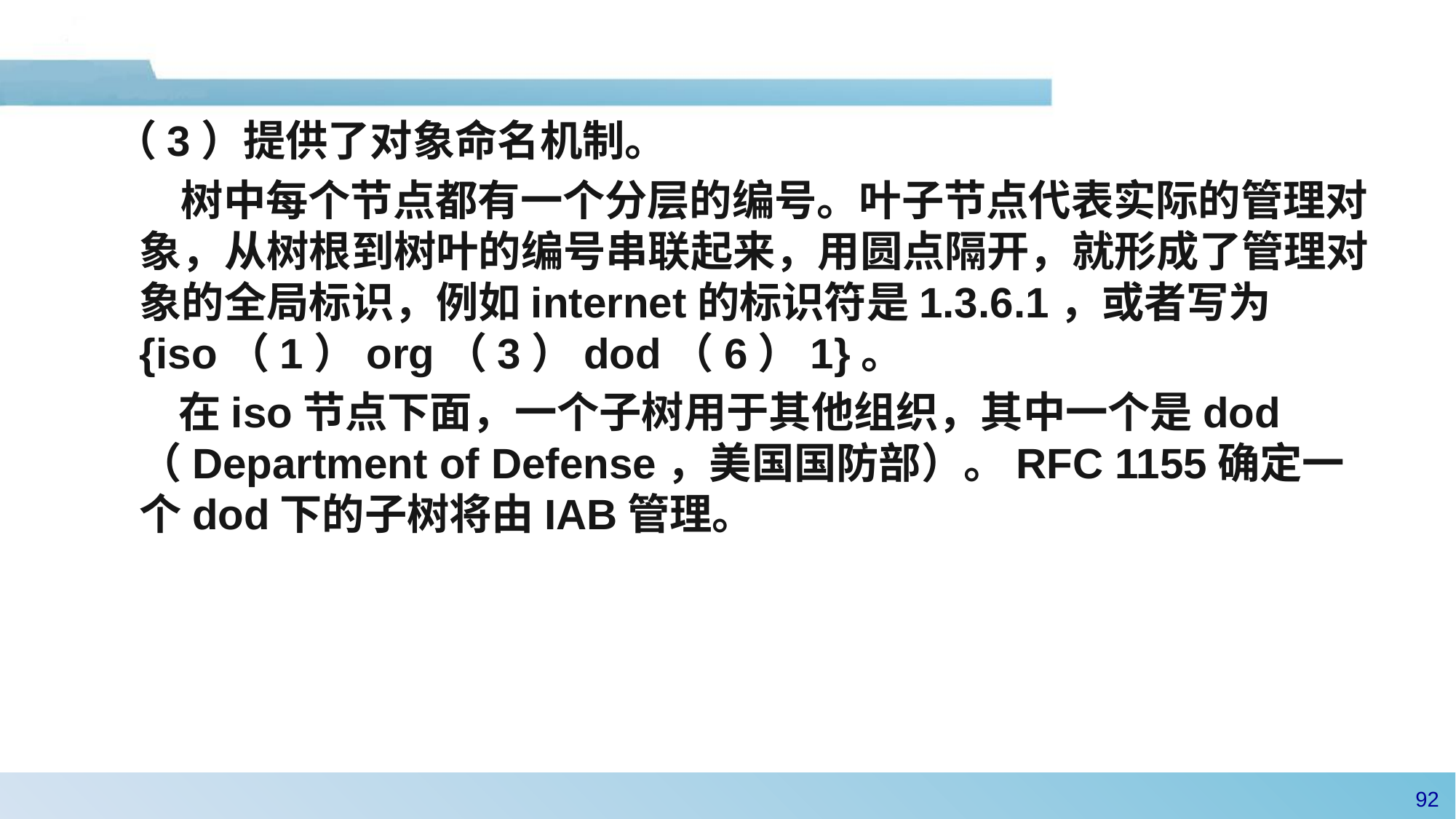

（3）提供了对象命名机制。
    树中每个节点都有一个分层的编号。叶子节点代表实际的管理对象，从树根到树叶的编号串联起来，用圆点隔开，就形成了管理对象的全局标识，例如internet的标识符是1.3.6.1，或者写为{iso（1）org（3）dod（6）1}。
   在iso节点下面，一个子树用于其他组织，其中一个是dod（Department of Defense，美国国防部）。RFC 1155确定一个dod下的子树将由IAB管理。

92